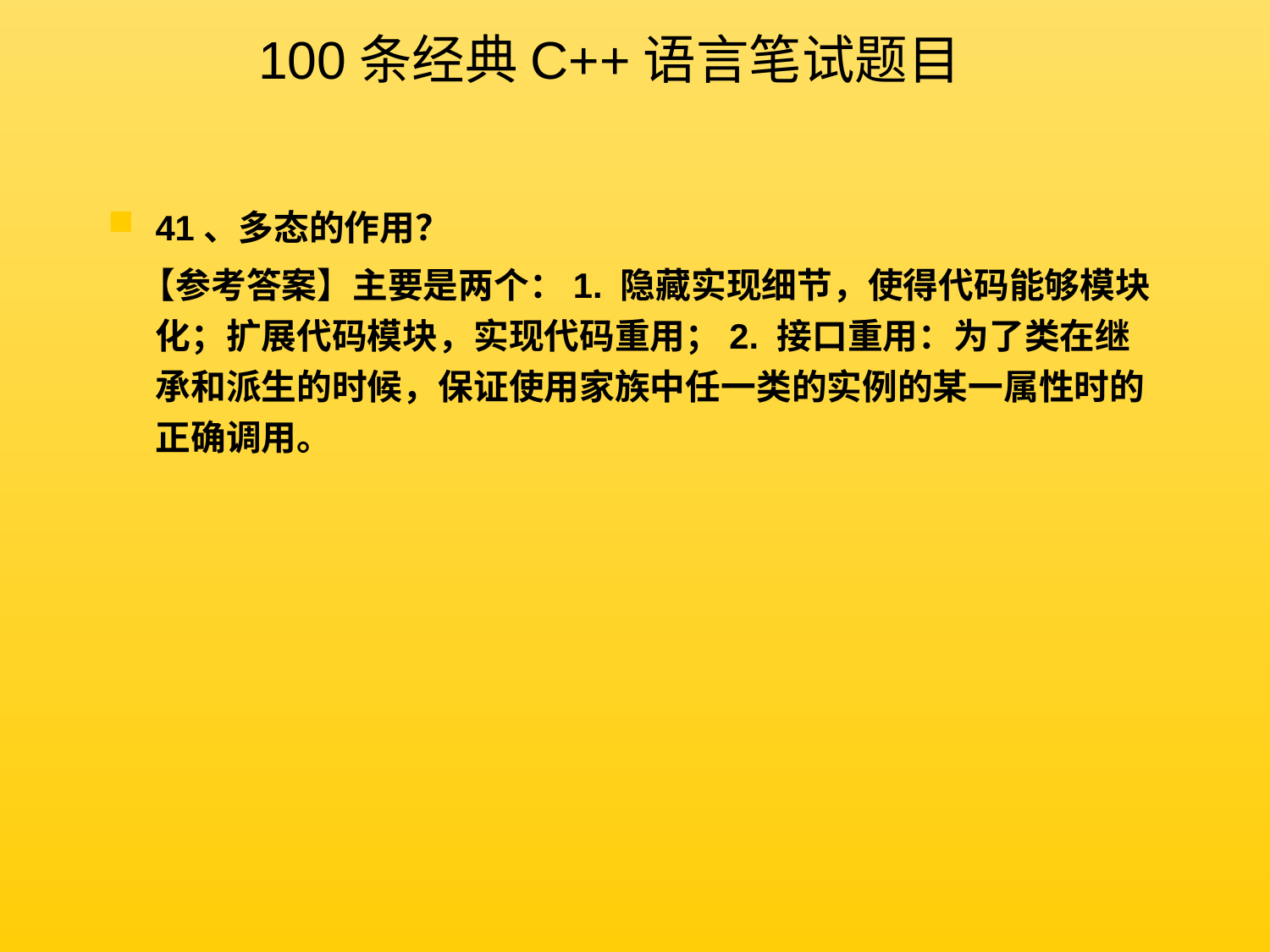

100条经典C++语言笔试题目
41、多态的作用？
   【参考答案】主要是两个：1. 隐藏实现细节，使得代码能够模块化；扩展代码模块，实现代码重用；2. 接口重用：为了类在继承和派生的时候，保证使用家族中任一类的实例的某一属性时的正确调用。